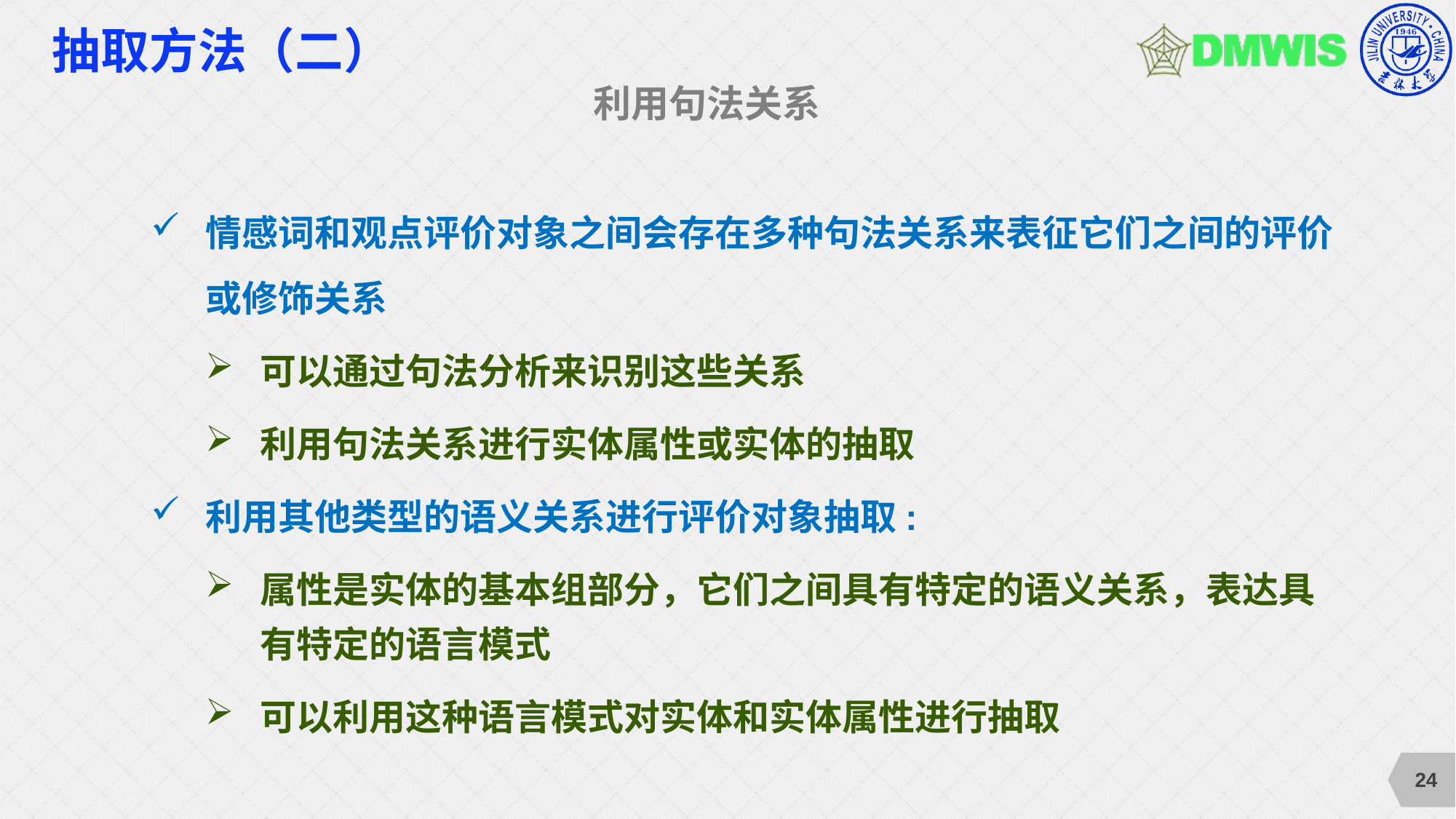

# 抽取方法（二）
利用句法关系
情感词和观点评价对象之间会存在多种句法关系来表征它们之间的评价或修饰关系
可以通过句法分析来识别这些关系
利用句法关系进行实体属性或实体的抽取
利用其他类型的语义关系进行评价对象抽取:
属性是实体的基本组部分，它们之间具有特定的语义关系，表达具有特定的语言模式
可以利用这种语言模式对实体和实体属性进行抽取

24